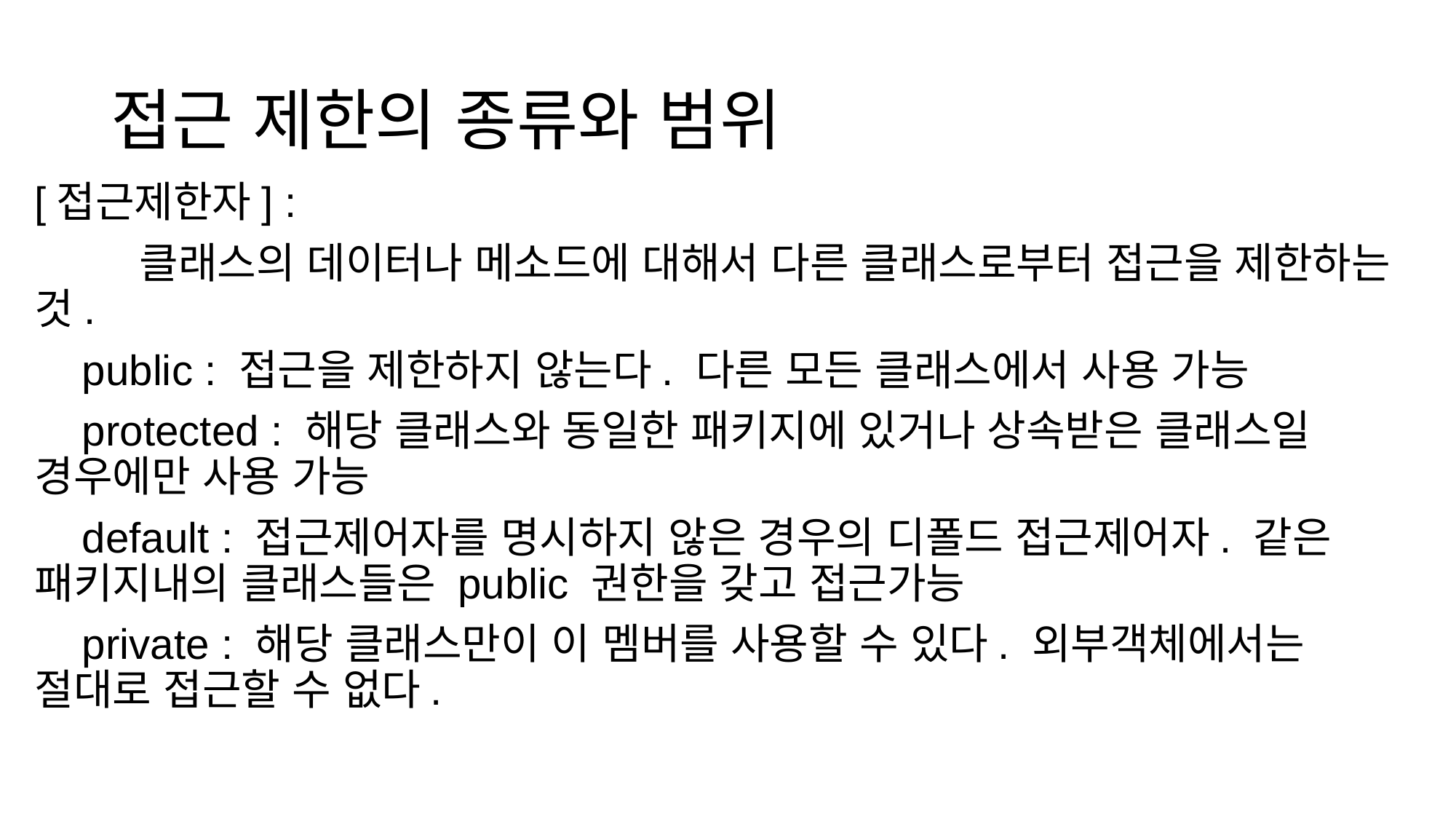

# 접근 제한의 종류와 범위
[접근제한자] :
        클래스의 데이터나 메소드에 대해서 다른 클래스로부터 접근을 제한하는 것.
    public : 접근을 제한하지 않는다. 다른 모든 클래스에서 사용 가능
    protected : 해당 클래스와 동일한 패키지에 있거나 상속받은 클래스일 경우에만 사용 가능
    default : 접근제어자를 명시하지 않은 경우의 디폴드 접근제어자. 같은 패키지내의 클래스들은 public 권한을 갖고 접근가능
    private : 해당 클래스만이 이 멤버를 사용할 수 있다. 외부객체에서는 절대로 접근할 수 없다.